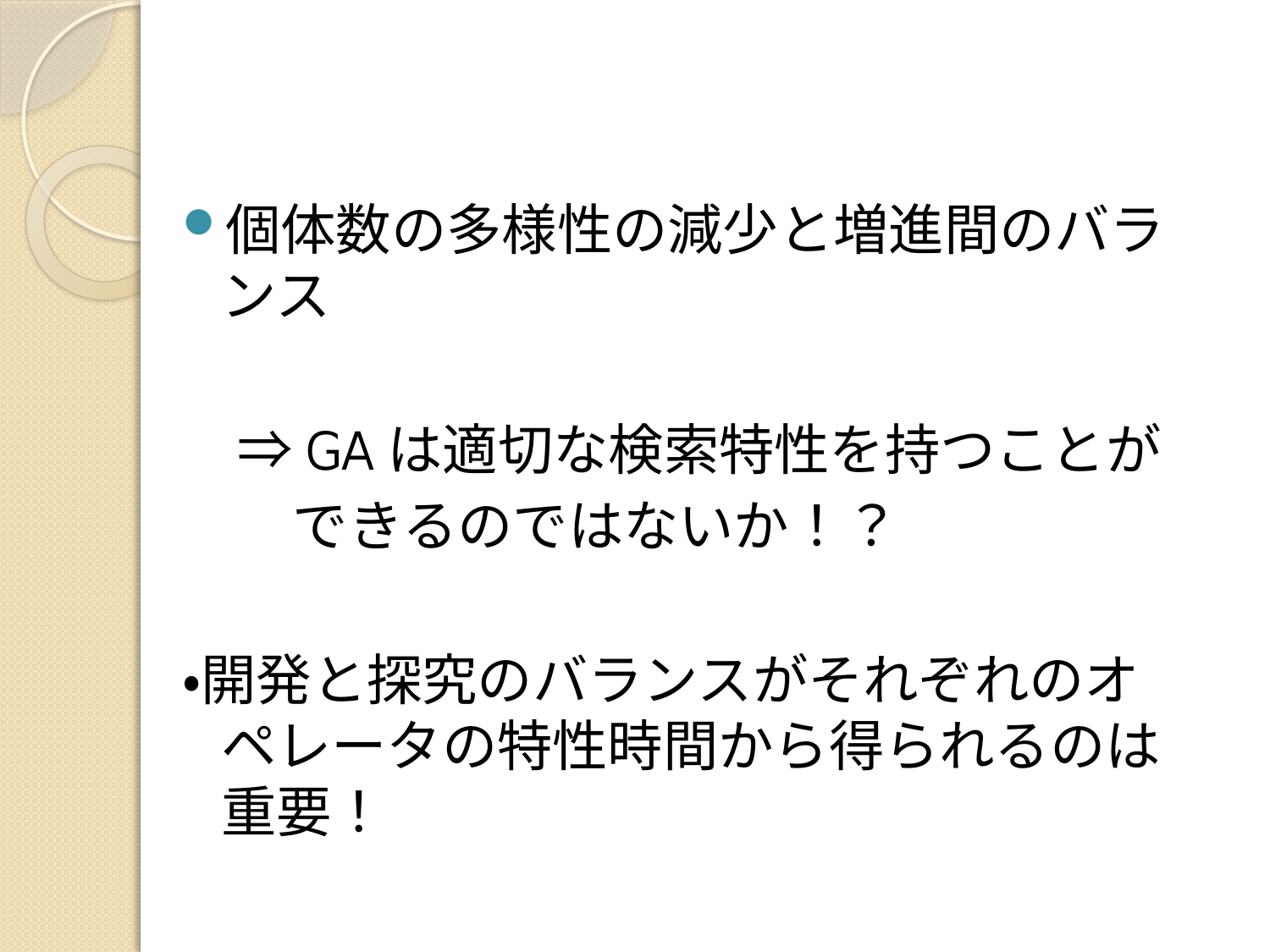

個体数の多様性の減少と増進間のバランス

　⇒GAは適切な検索特性を持つことが
　　できるのではないか！？

・開発と探究のバランスがそれぞれのオペレータの特性時間から得られるのは重要！